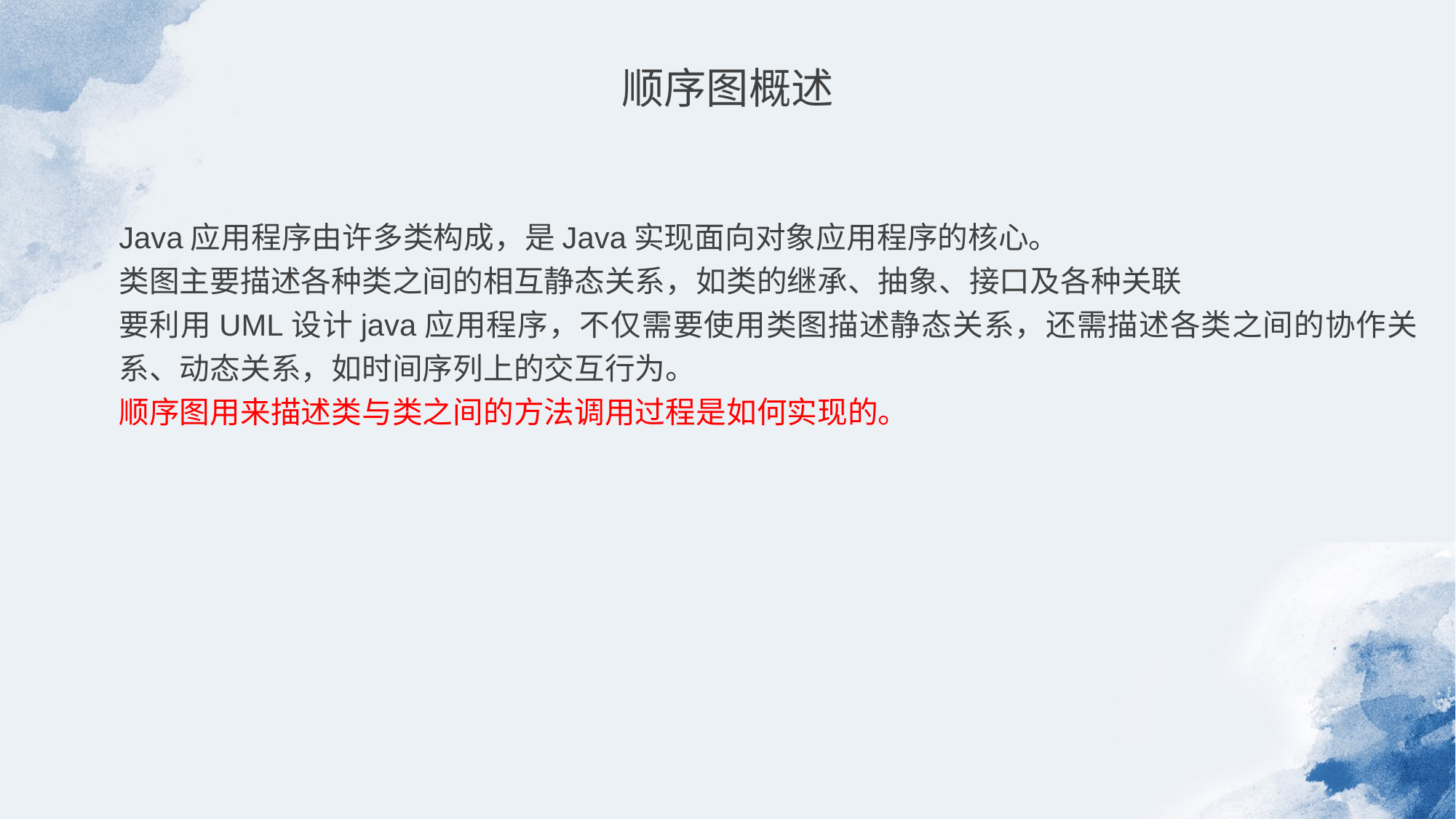

顺序图概述
Java应用程序由许多类构成，是Java实现面向对象应用程序的核心。
类图主要描述各种类之间的相互静态关系，如类的继承、抽象、接口及各种关联
要利用UML设计java应用程序，不仅需要使用类图描述静态关系，还需描述各类之间的协作关系、动态关系，如时间序列上的交互行为。
顺序图用来描述类与类之间的方法调用过程是如何实现的。